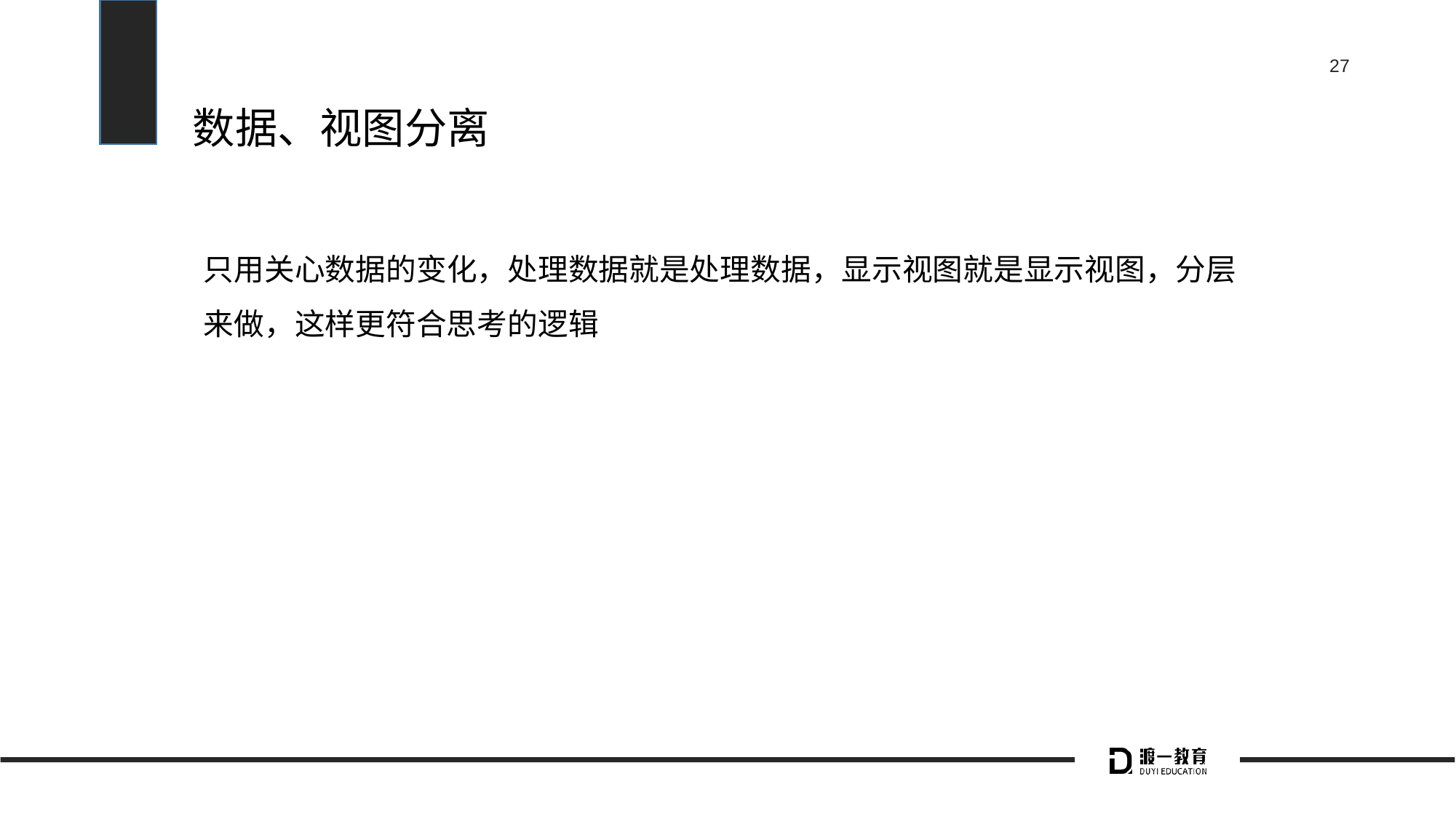

# 数据、视图分离
只用关心数据的变化，处理数据就是处理数据，显示视图就是显示视图，分层来做，这样更符合思考的逻辑